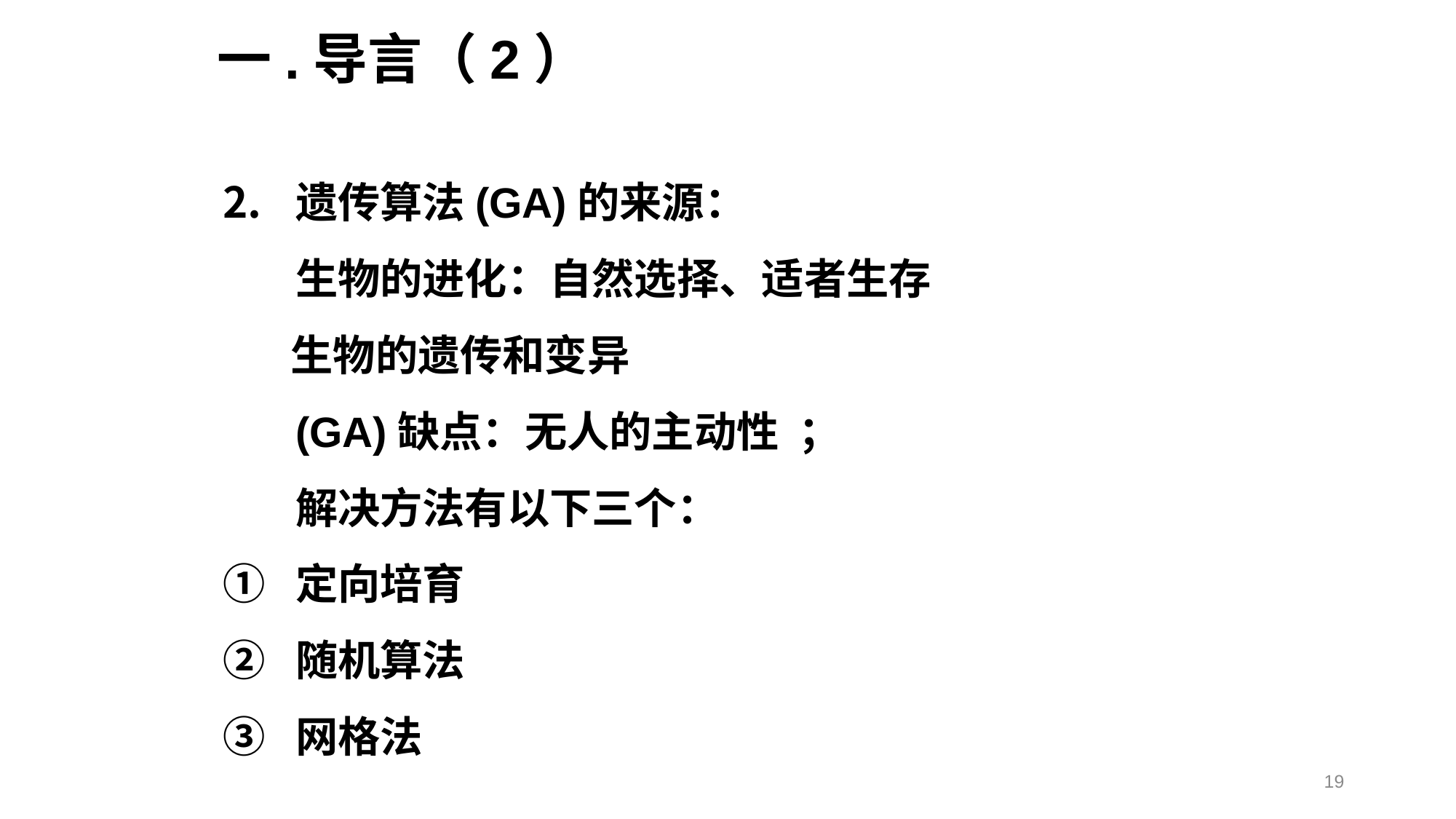

# 一.导言（2）
遗传算法(GA)的来源：
	生物的进化：自然选择、适者生存
      生物的遗传和变异
	(GA)缺点：无人的主动性  ；
	解决方法有以下三个：
定向培育
随机算法
网格法
19